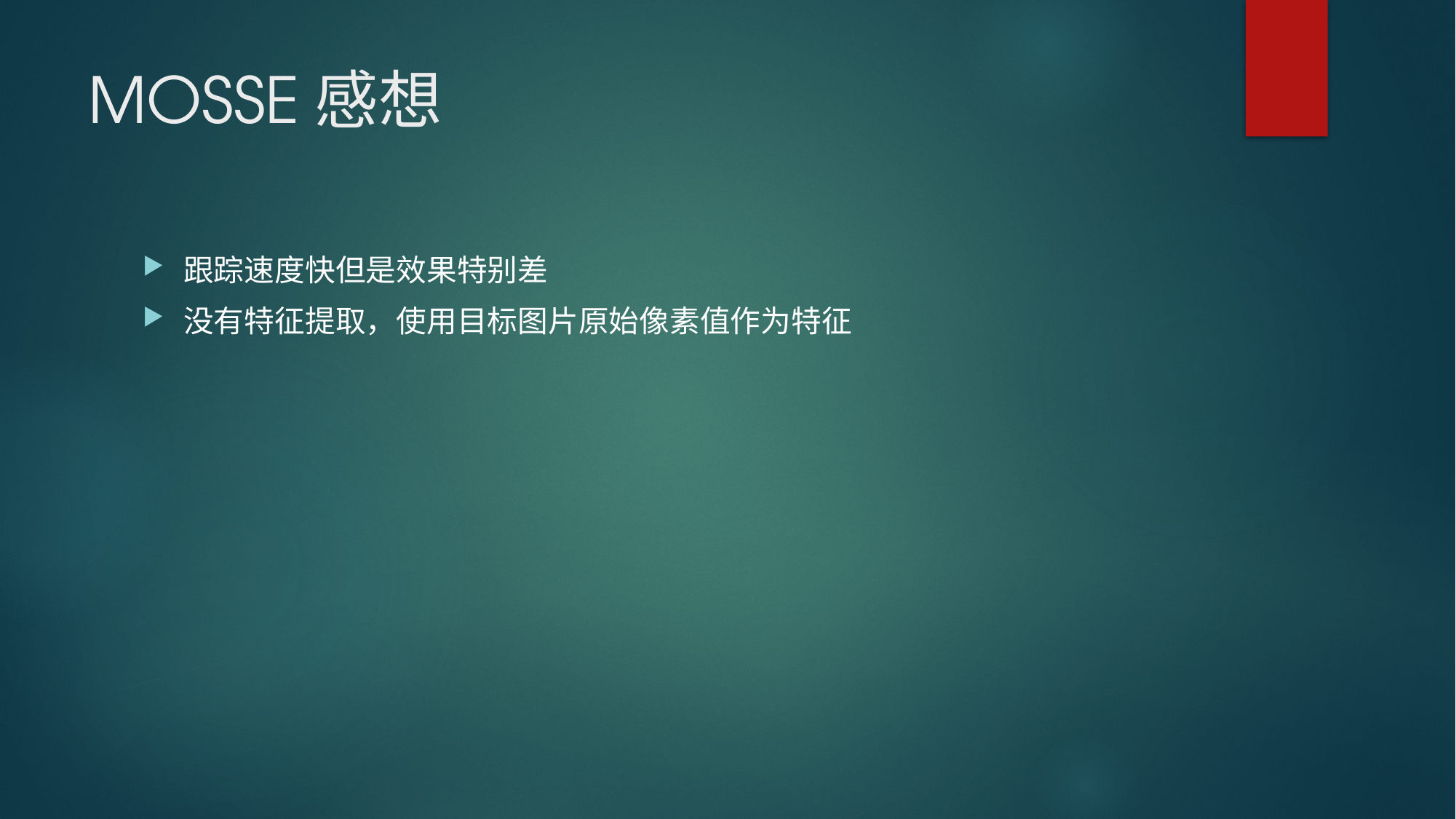

# MOSSE感想
跟踪速度快但是效果特别差
没有特征提取，使用目标图片原始像素值作为特征